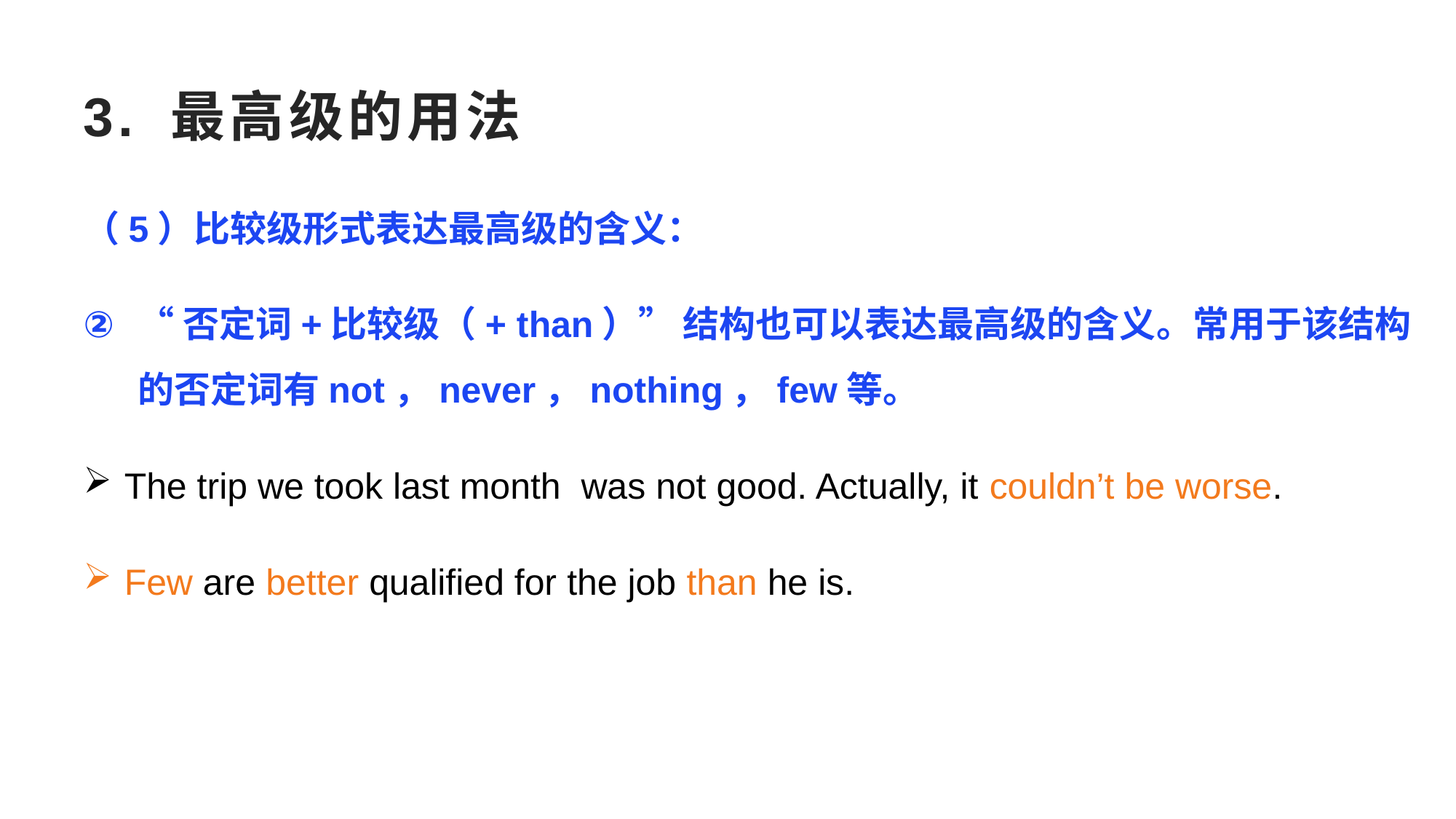

3. 最高级的用法
（5）比较级形式表达最高级的含义：
“否定词+比较级（+ than）” 结构也可以表达最高级的含义。常用于该结构的否定词有not，never，nothing，few等。
The trip we took last month  was not good. Actually, it couldn’t be worse.
Few are better qualified for the job than he is.